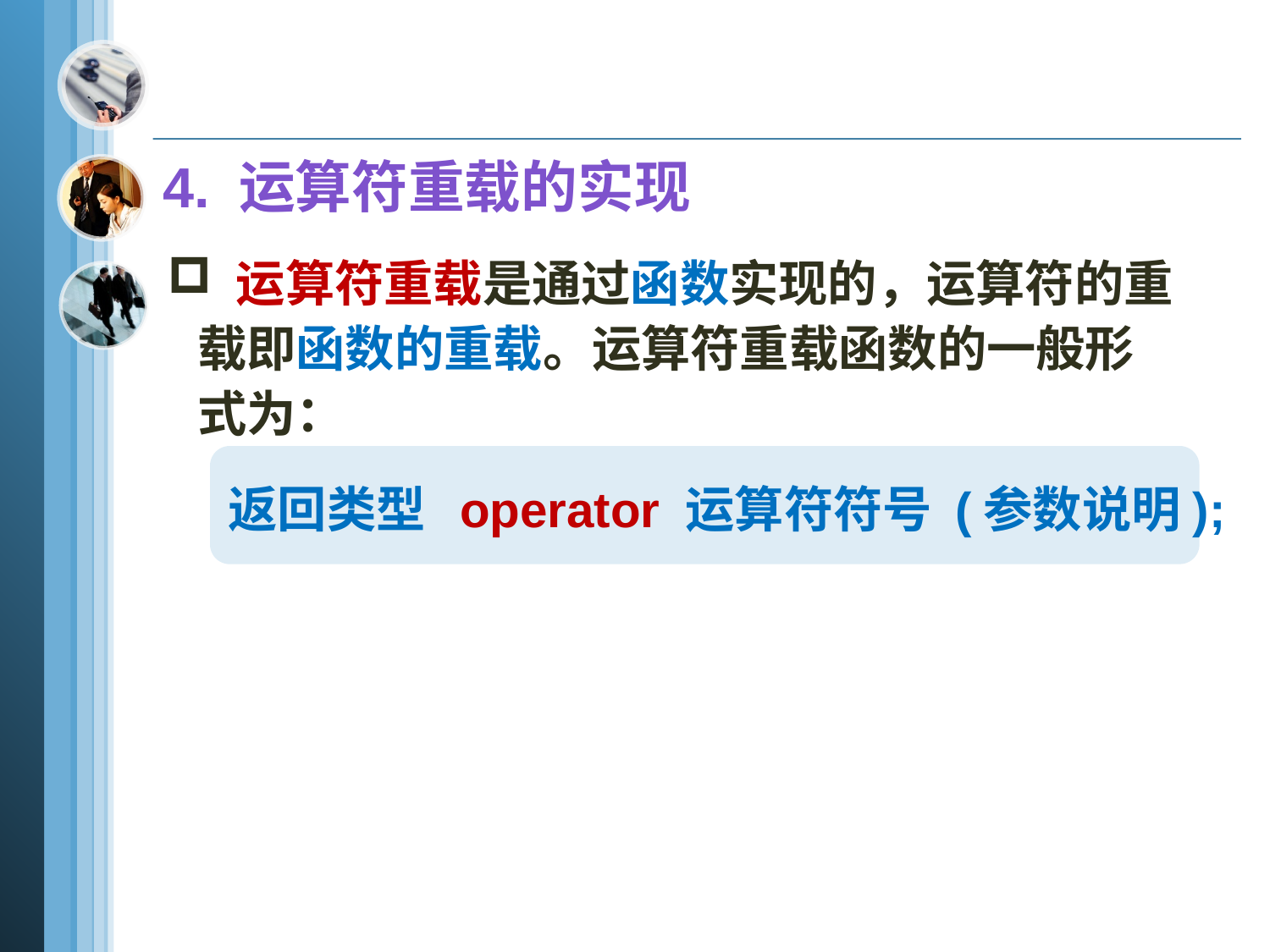

4. 运算符重载的实现

 运算符重载是通过函数实现的，运算符的重载即函数的重载。运算符重载函数的一般形式为：
返回类型  operator 运算符符号 (参数说明);